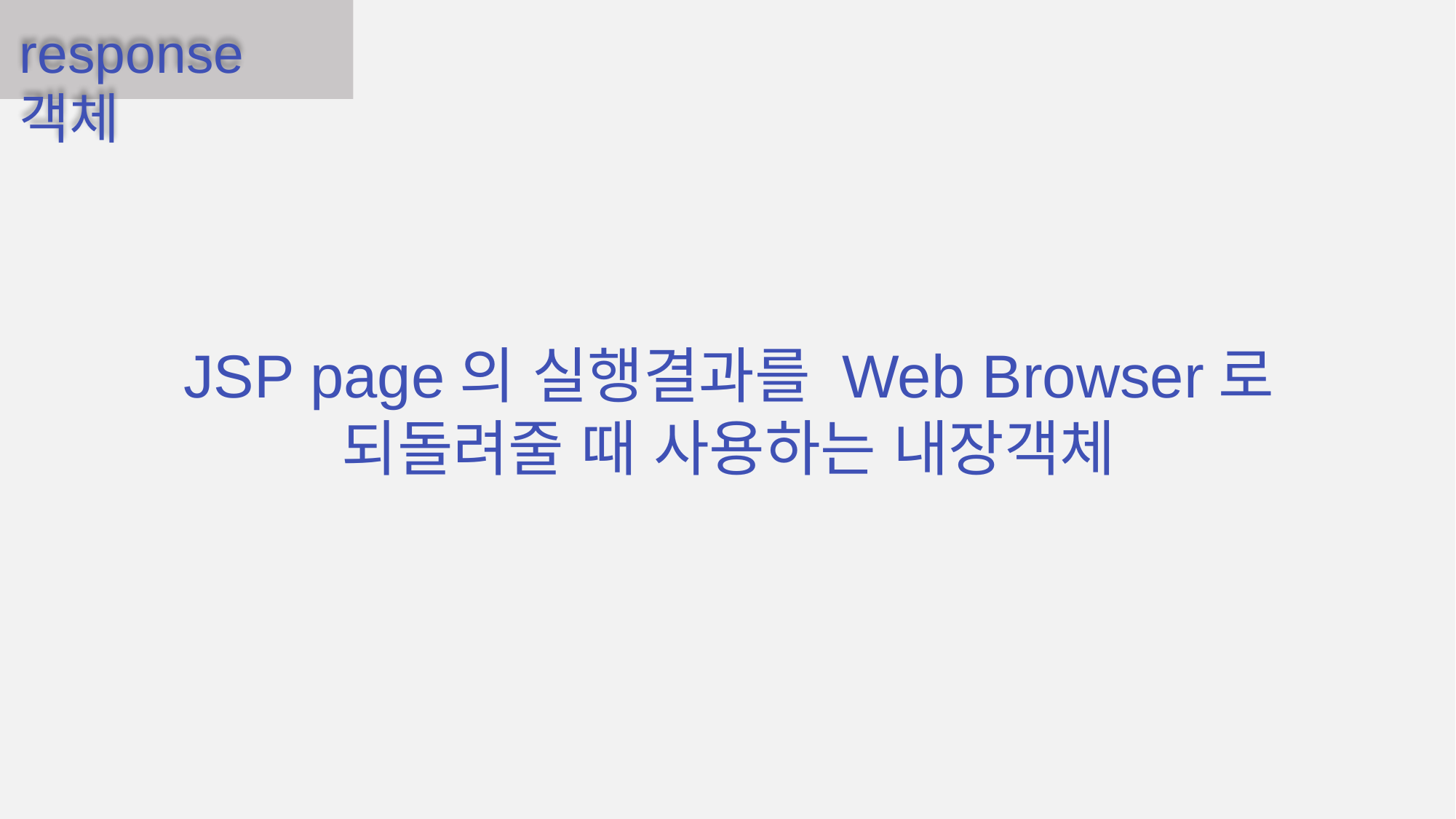

response객체
JSP page의 실행결과를 Web Browser로
되돌려줄 때 사용하는 내장객체